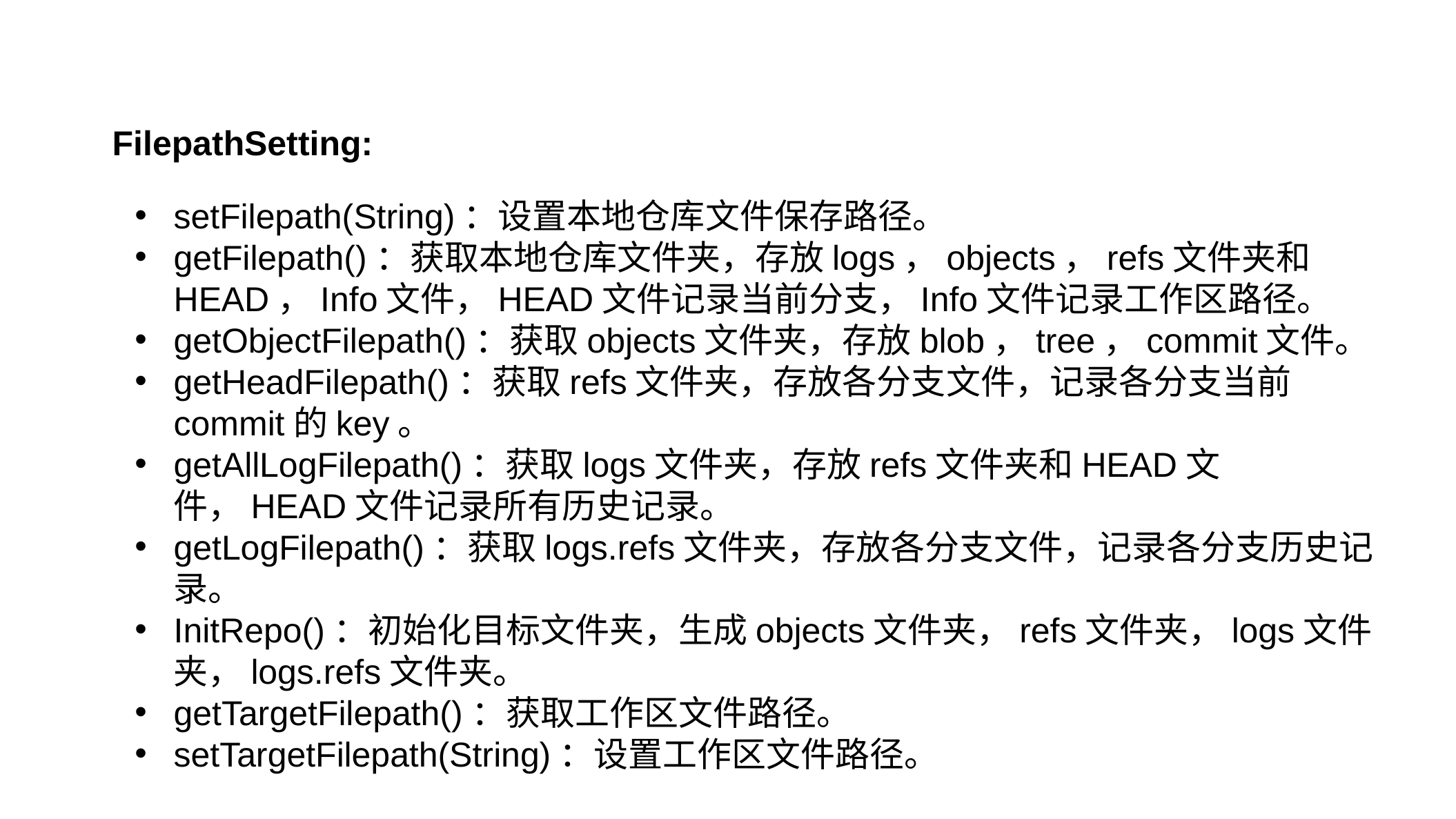

FilepathSetting:
setFilepath(String)：设置本地仓库文件保存路径。
getFilepath()：获取本地仓库文件夹，存放logs，objects，refs文件夹和HEAD，Info文件，HEAD文件记录当前分支，Info文件记录工作区路径。
getObjectFilepath()：获取objects文件夹，存放blob，tree，commit文件。
getHeadFilepath()：获取refs文件夹，存放各分支文件，记录各分支当前commit的key。
getAllLogFilepath()：获取logs文件夹，存放refs文件夹和HEAD文件，HEAD文件记录所有历史记录。
getLogFilepath()：获取logs.refs文件夹，存放各分支文件，记录各分支历史记录。
InitRepo()：初始化目标文件夹，生成objects文件夹，refs文件夹，logs文件夹，logs.refs文件夹。
getTargetFilepath()：获取工作区文件路径。
setTargetFilepath(String)：设置工作区文件路径。